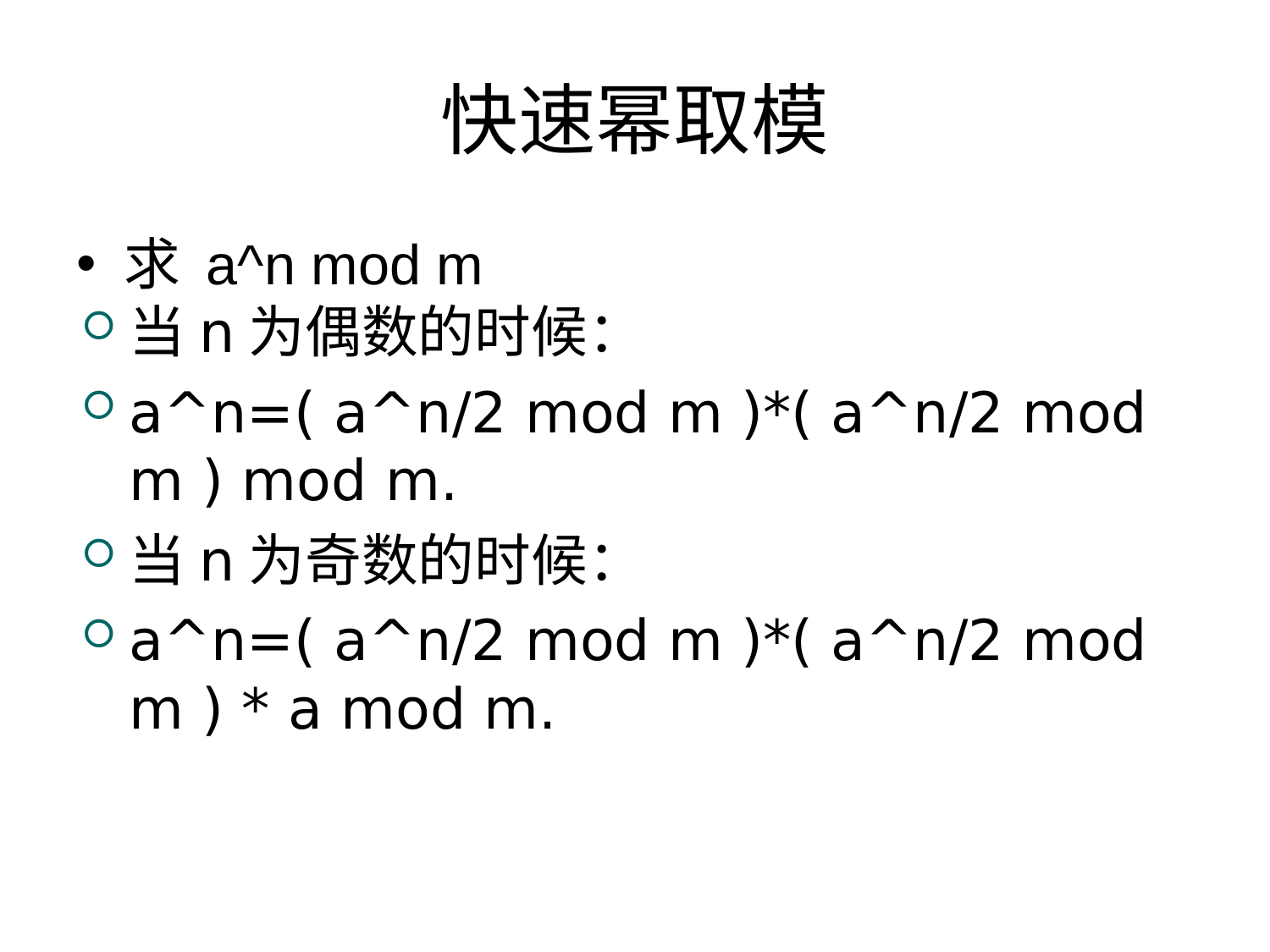

# 快速幂取模
求 a^n mod m
当n为偶数的时候：
a^n=( a^n/2 mod m )*( a^n/2 mod m ) mod m.
当n为奇数的时候：
a^n=( a^n/2 mod m )*( a^n/2 mod m ) * a mod m.